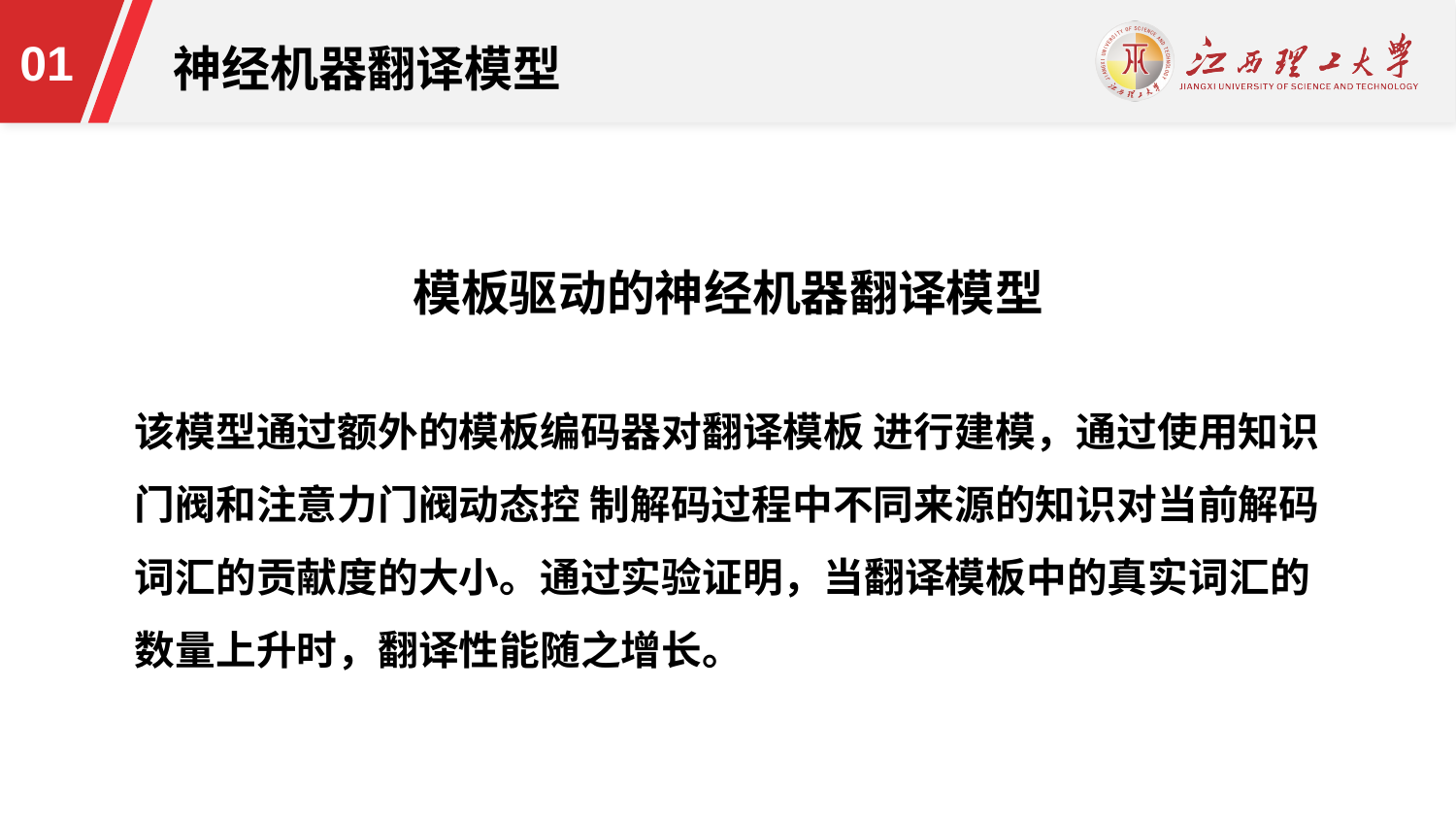

模板驱动的神经机器翻译模型
该模型通过额外的模板编码器对翻译模板 进行建模，通过使用知识门阀和注意力门阀动态控 制解码过程中不同来源的知识对当前解码词汇的贡献度的大小。通过实验证明，当翻译模板中的真实词汇的数量上升时，翻译性能随之增长。